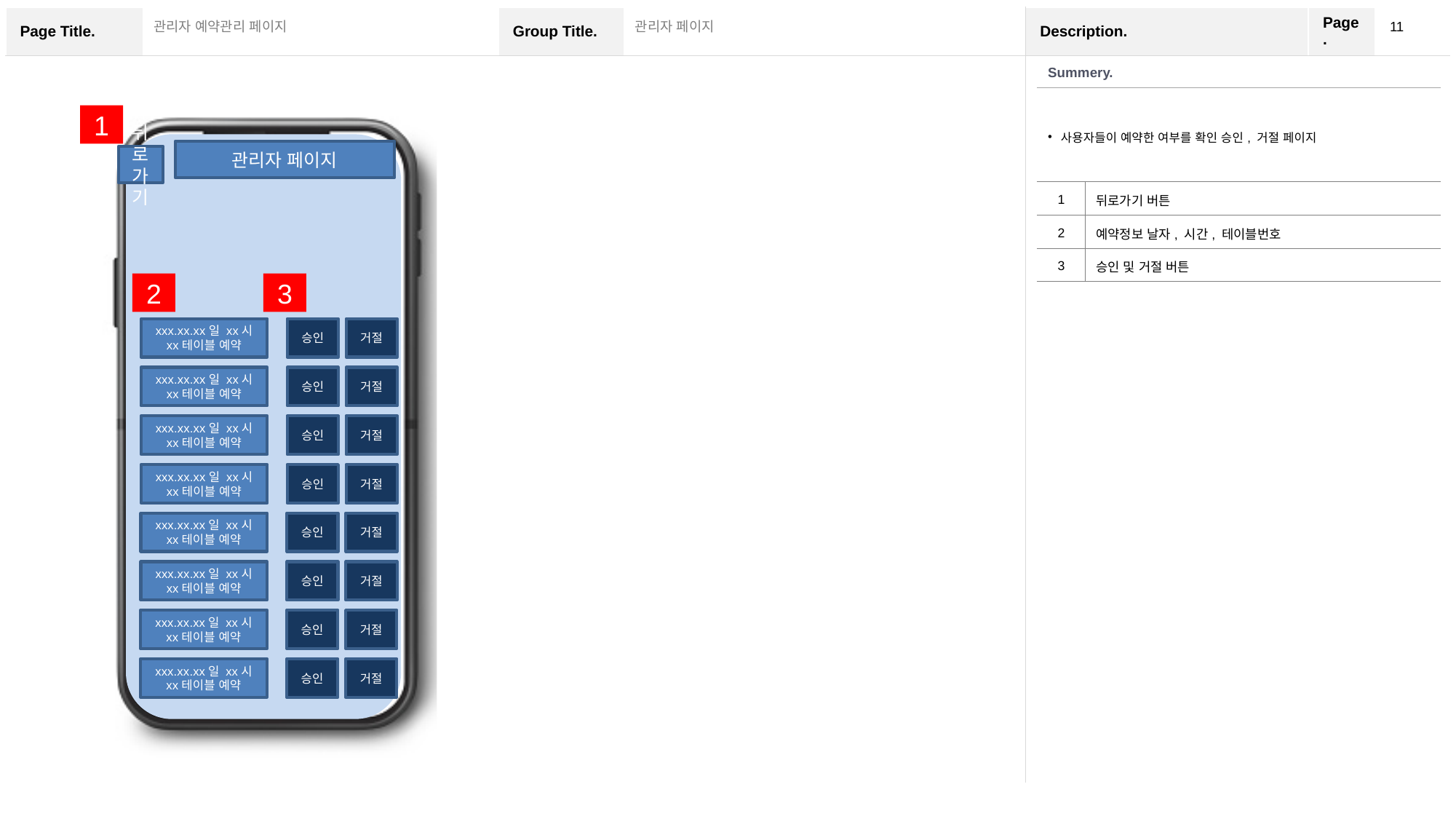

11
관리자 예약관리 페이지
관리자 페이지
| Summery. |  |
| --- | --- |
| 사용자들이 예약한 여부를 확인 승인, 거절 페이지 |  |
| 1 | 뒤로가기 버튼 |
| 2 | 예약정보 날자, 시간, 테이블번호 |
| 3 | 승인 및 거절 버튼 |
1

관리자 페이지
뒤로가기
2
3
거절
승인
xxx.xx.xx일 xx시 xx테이블 예약
거절
승인
xxx.xx.xx일 xx시 xx테이블 예약
거절
승인
xxx.xx.xx일 xx시 xx테이블 예약
거절
승인
xxx.xx.xx일 xx시 xx테이블 예약
거절
승인
xxx.xx.xx일 xx시 xx테이블 예약
거절
승인
xxx.xx.xx일 xx시 xx테이블 예약
거절
승인
xxx.xx.xx일 xx시 xx테이블 예약
거절
승인
xxx.xx.xx일 xx시 xx테이블 예약